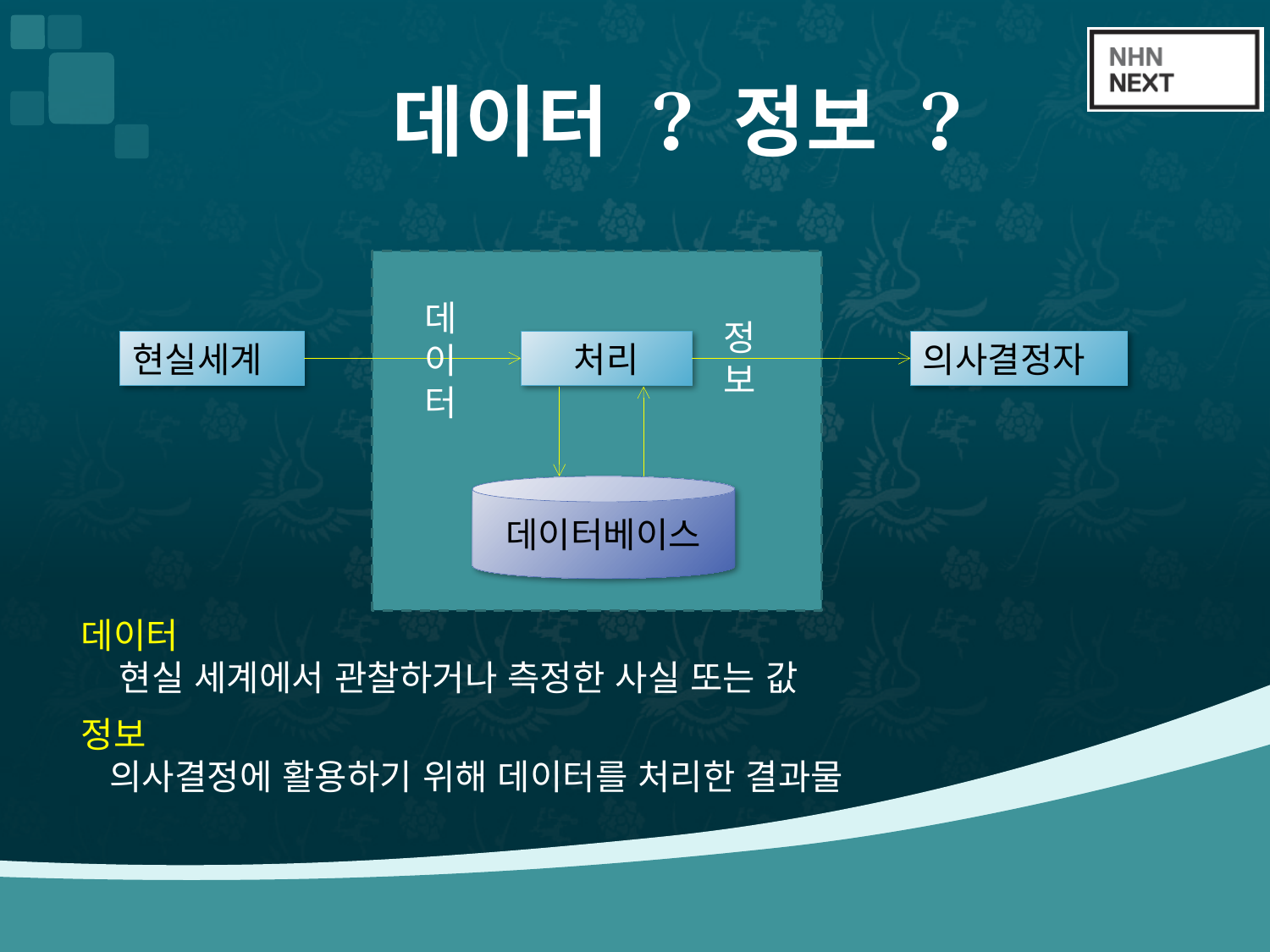

# 데이터 ? 정보 ?

데이터
정보
현실세계
처리
의사결정자
데이터베이스
데이터
   현실 세계에서 관찰하거나 측정한 사실 또는 값
정보
  의사결정에 활용하기 위해 데이터를 처리한 결과물